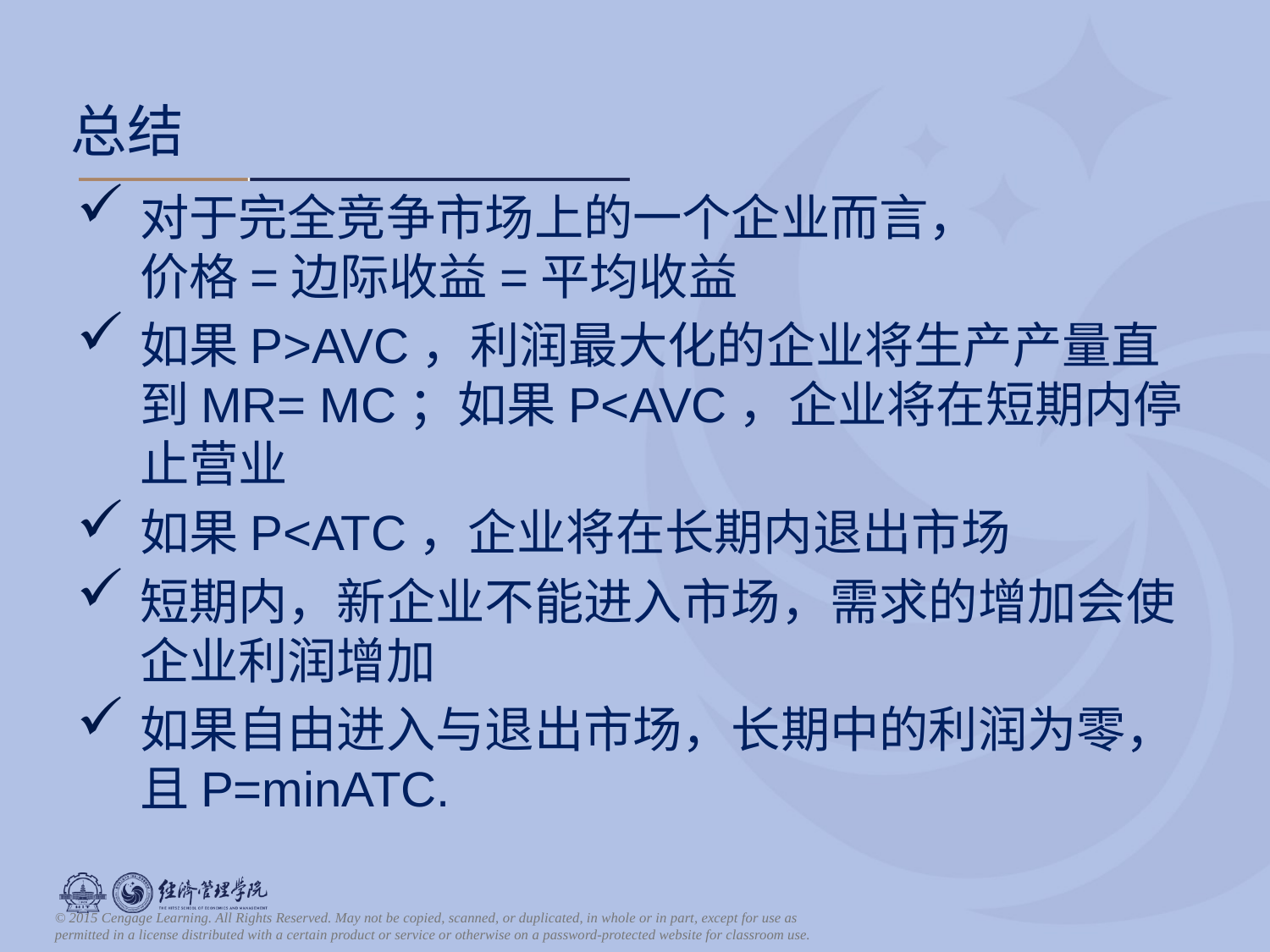

总结
对于完全竞争市场上的一个企业而言，
价格=边际收益=平均收益
如果P>AVC，利润最大化的企业将生产产量直到MR= MC；如果P<AVC，企业将在短期内停止营业
如果P<ATC，企业将在长期内退出市场
短期内，新企业不能进入市场，需求的增加会使企业利润增加
如果自由进入与退出市场，长期中的利润为零，且P=minATC.
© 2015 Cengage Learning. All Rights Reserved. May not be copied, scanned, or duplicated, in whole or in part, except for use as permitted in a license distributed with a certain product or service or otherwise on a password-protected website for classroom use.